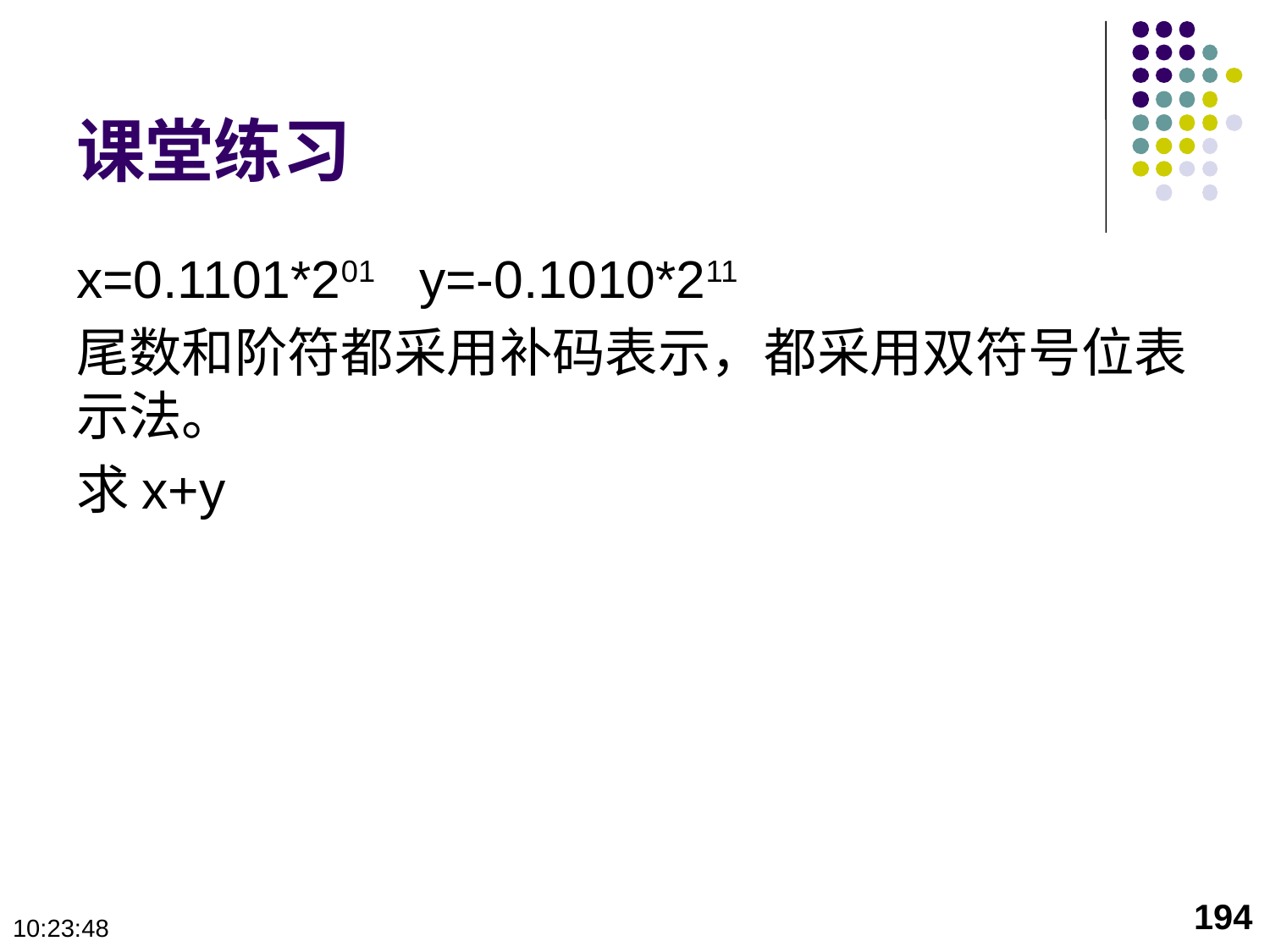

# 课堂练习
x=0.1101*201   y=-0.1010*211
尾数和阶符都采用补码表示，都采用双符号位表示法。
求x+y
194
10:23:48